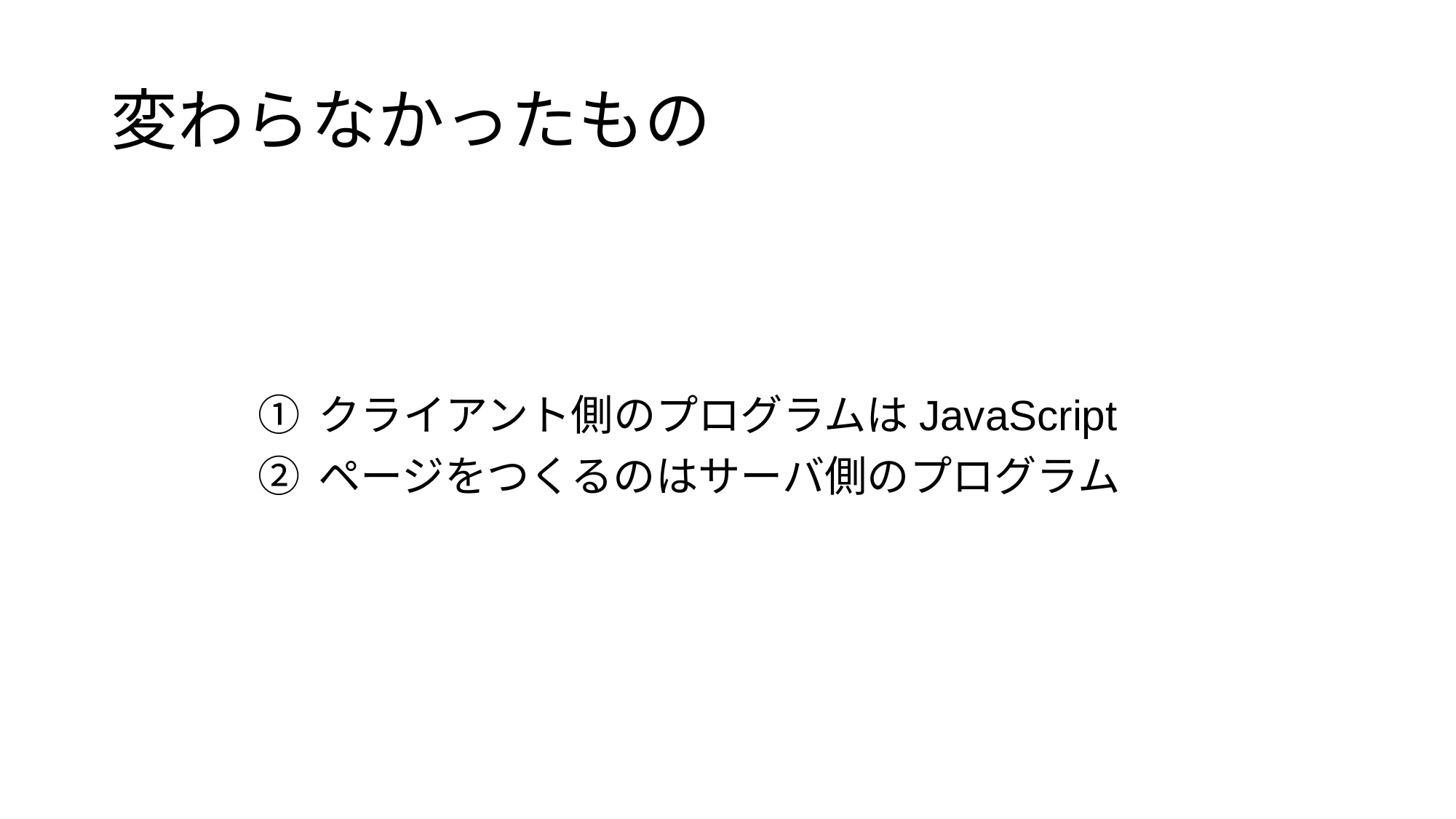

# 変わらなかったもの
クライアント側のプログラムはJavaScript
ページをつくるのはサーバ側のプログラム